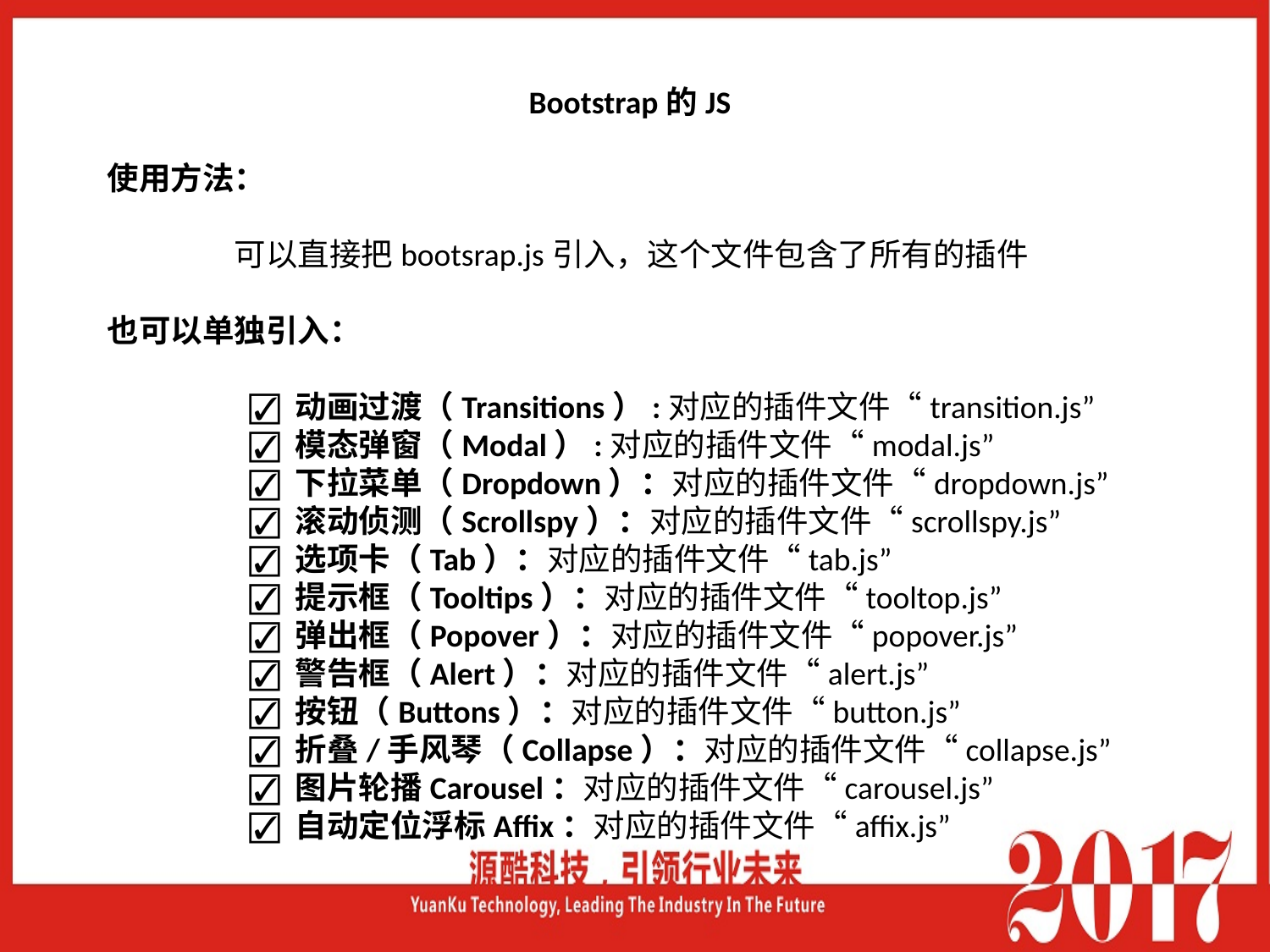

Bootstrap的JS

使用方法：

	可以直接把bootsrap.js引入，这个文件包含了所有的插件

也可以单独引入：

	  ☑ 动画过渡（Transitions）:对应的插件文件“transition.js”
  ☑ 模态弹窗（Modal）:对应的插件文件“modal.js”
  ☑ 下拉菜单（Dropdown）：对应的插件文件“dropdown.js”
  ☑ 滚动侦测（Scrollspy）：对应的插件文件“scrollspy.js”
  ☑ 选项卡（Tab）：对应的插件文件“tab.js”
  ☑ 提示框（Tooltips）：对应的插件文件“tooltop.js”
  ☑ 弹出框（Popover）：对应的插件文件“popover.js”
  ☑ 警告框（Alert）：对应的插件文件“alert.js”
  ☑ 按钮（Buttons）：对应的插件文件“button.js”
  ☑ 折叠/手风琴（Collapse）：对应的插件文件“collapse.js”
  ☑ 图片轮播Carousel：对应的插件文件“carousel.js”
  ☑ 自动定位浮标Affix：对应的插件文件“affix.js”